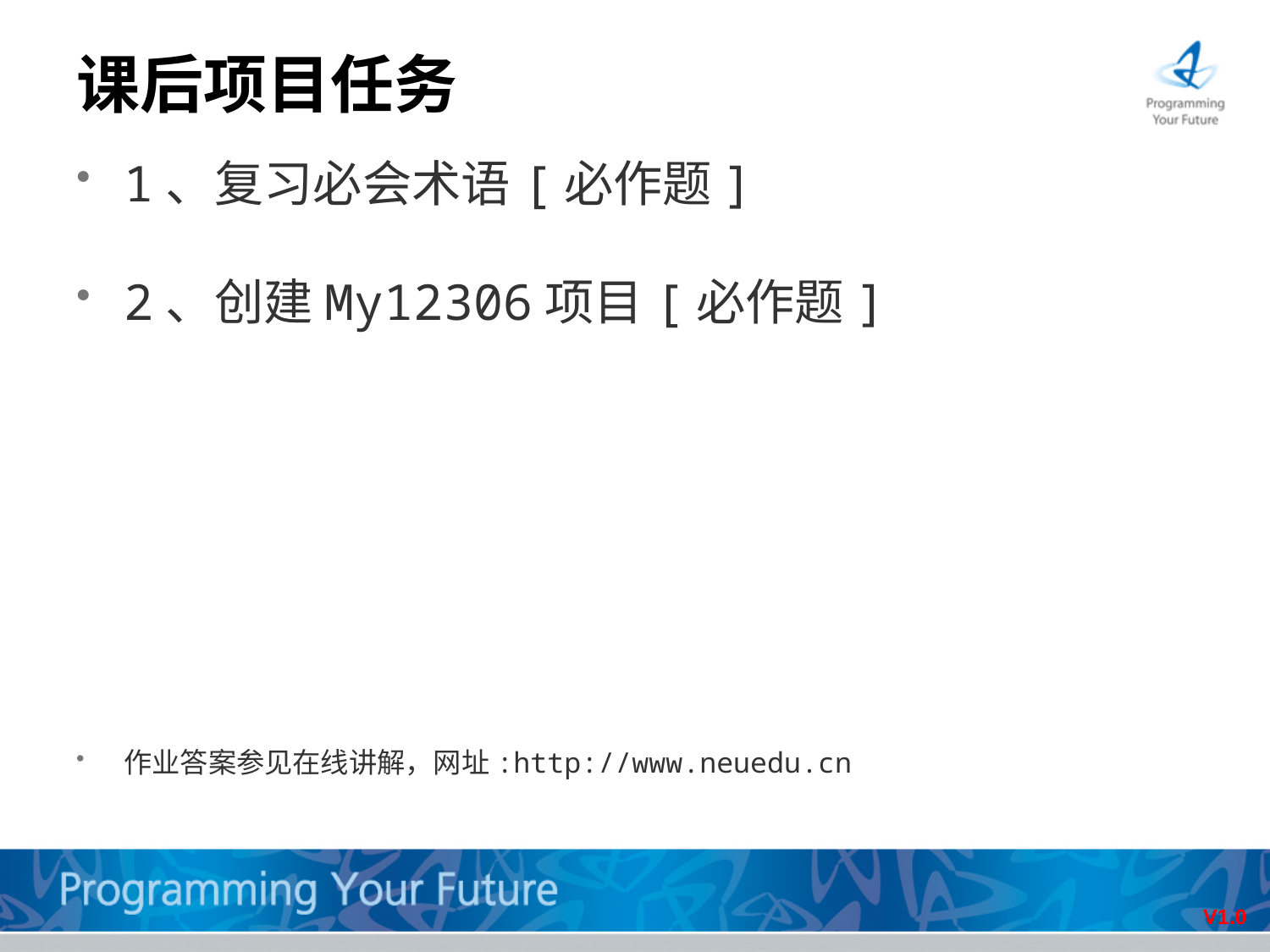

# 课后项目任务
1、复习必会术语[必作题]

2、创建My12306项目[必作题]

作业答案参见在线讲解，网址:http://www.neuedu.cn